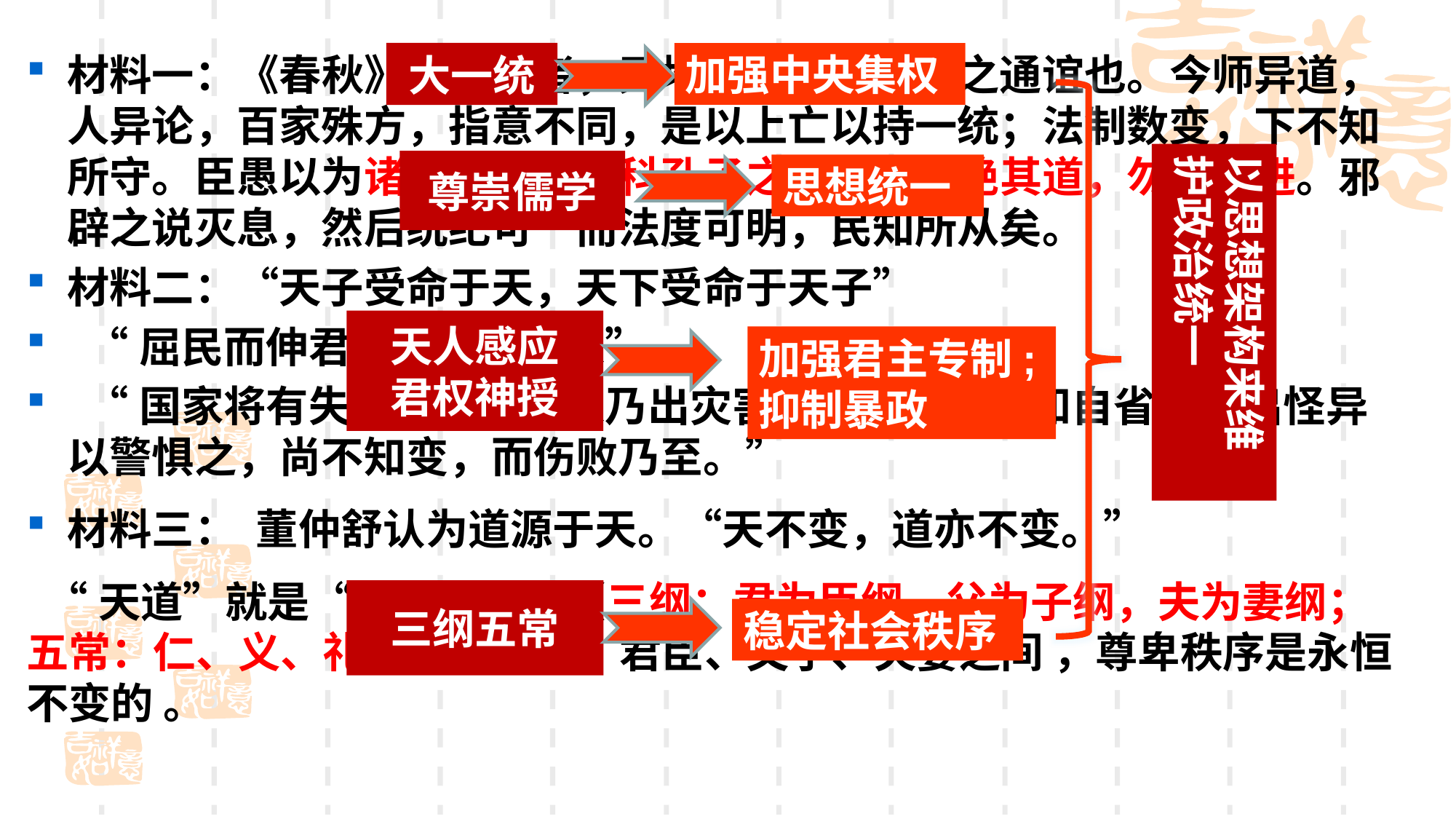

大一统
材料一：《春秋》大一统者，天地之常经，古今之通谊也。今师异道，人异论，百家殊方，指意不同，是以上亡以持一统；法制数变，下不知所守。臣愚以为诸不在六艺之科孔子之术者，皆绝其道，勿使并进。邪辟之说灭息，然后统纪可一而法度可明，民知所从矣。
材料二：“天子受命于天，天下受命于天子”
  “屈民而伸君，屈君而伸天”
  “国家将有失道之败，而天乃出灾害以遣告之，不知自省，又出怪异以警惧之，尚不知变，而伤败乃至。”
材料三：  董仲舒认为道源于天。“天不变，道亦不变。”
  “天道”就是“三纲五常”（三纲：君为臣纲，父为子纲，夫为妻纲；五常：仁、义、礼、智、信）。君臣、父子、夫妻之间 ，尊卑秩序是永恒不变的 。

加强中央集权

以思想架构来维护政治统一
尊崇儒学
思想统一

天人感应
君权神授
加强君主专制;抑制暴政

三纲五常
稳定社会秩序